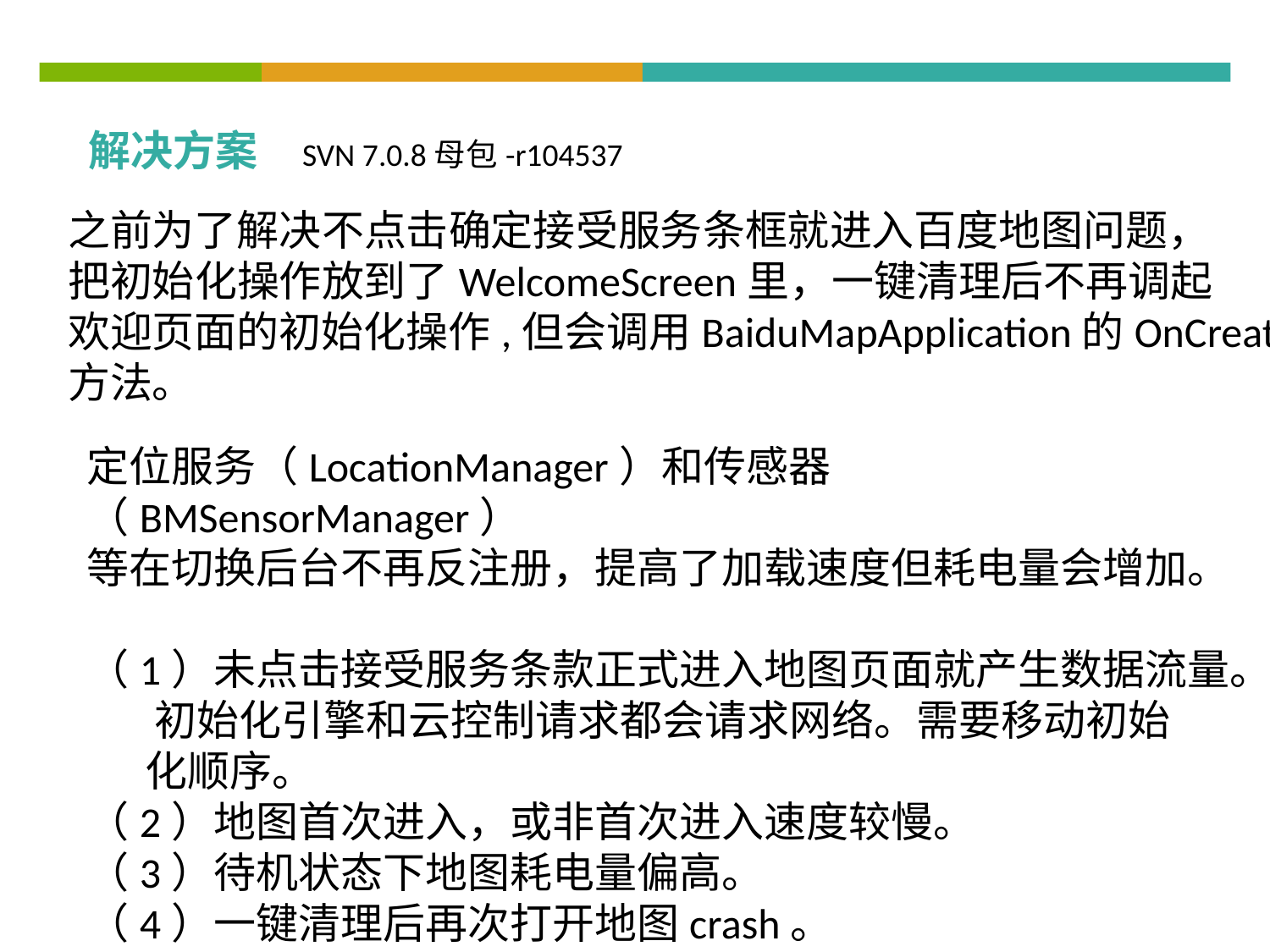

解决方案
SVN 7.0.8母包-r104537
之前为了解决不点击确定接受服务条框就进入百度地图问题，
把初始化操作放到了WelcomeScreen里，一键清理后不再调起
欢迎页面的初始化操作,但会调用BaiduMapApplication的OnCreate
方法。
定位服务（LocationManager）和传感器（BMSensorManager）
等在切换后台不再反注册，提高了加载速度但耗电量会增加。

（1）未点击接受服务条款正式进入地图页面就产生数据流量。
      初始化引擎和云控制请求都会请求网络。需要移动初始
     化顺序。
（2）地图首次进入，或非首次进入速度较慢。
（3）待机状态下地图耗电量偏高。
（4）一键清理后再次打开地图crash。